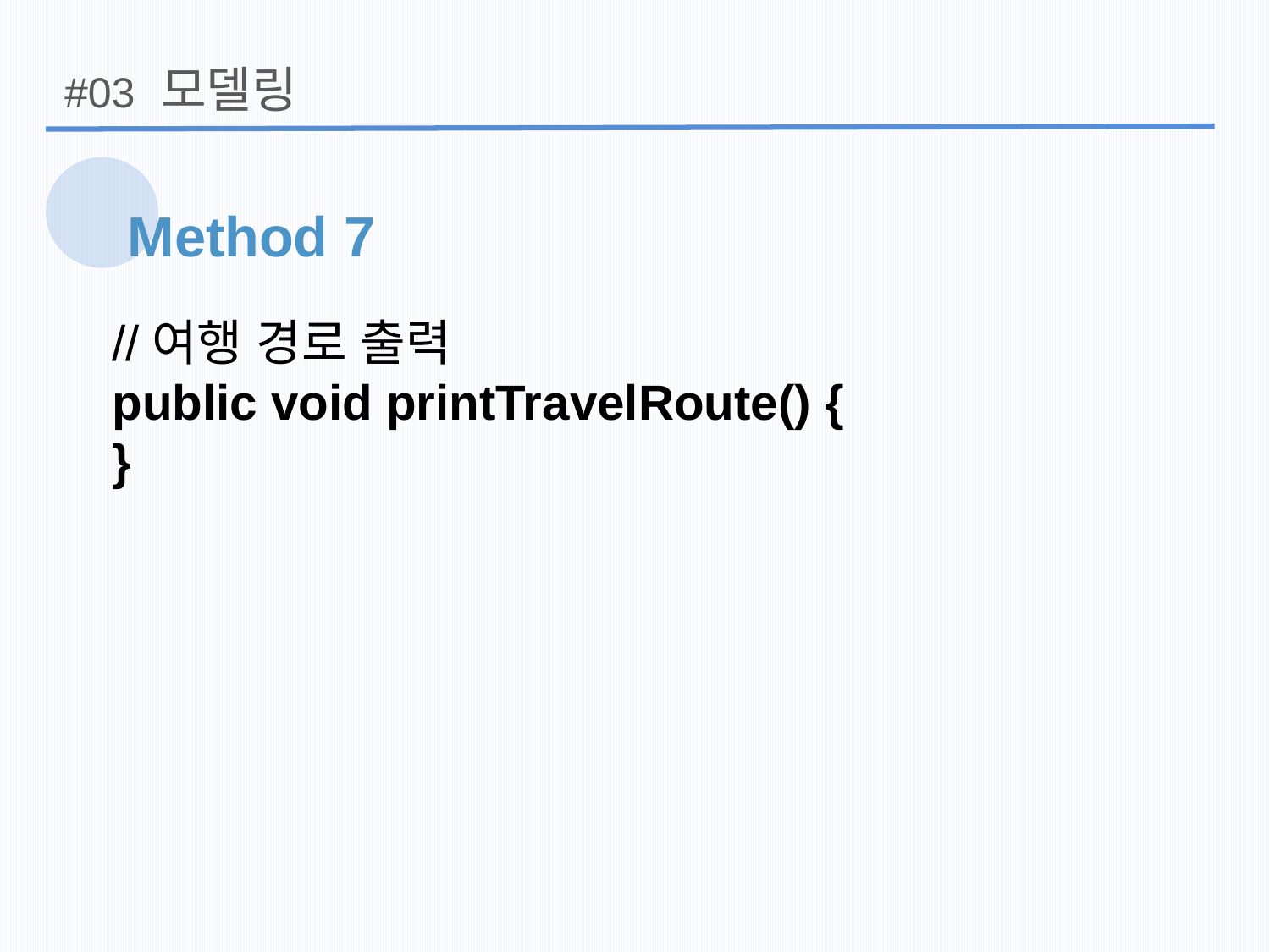

모델링
#03

Method 7
//여행 경로 출력
public void printTravelRoute() {
}